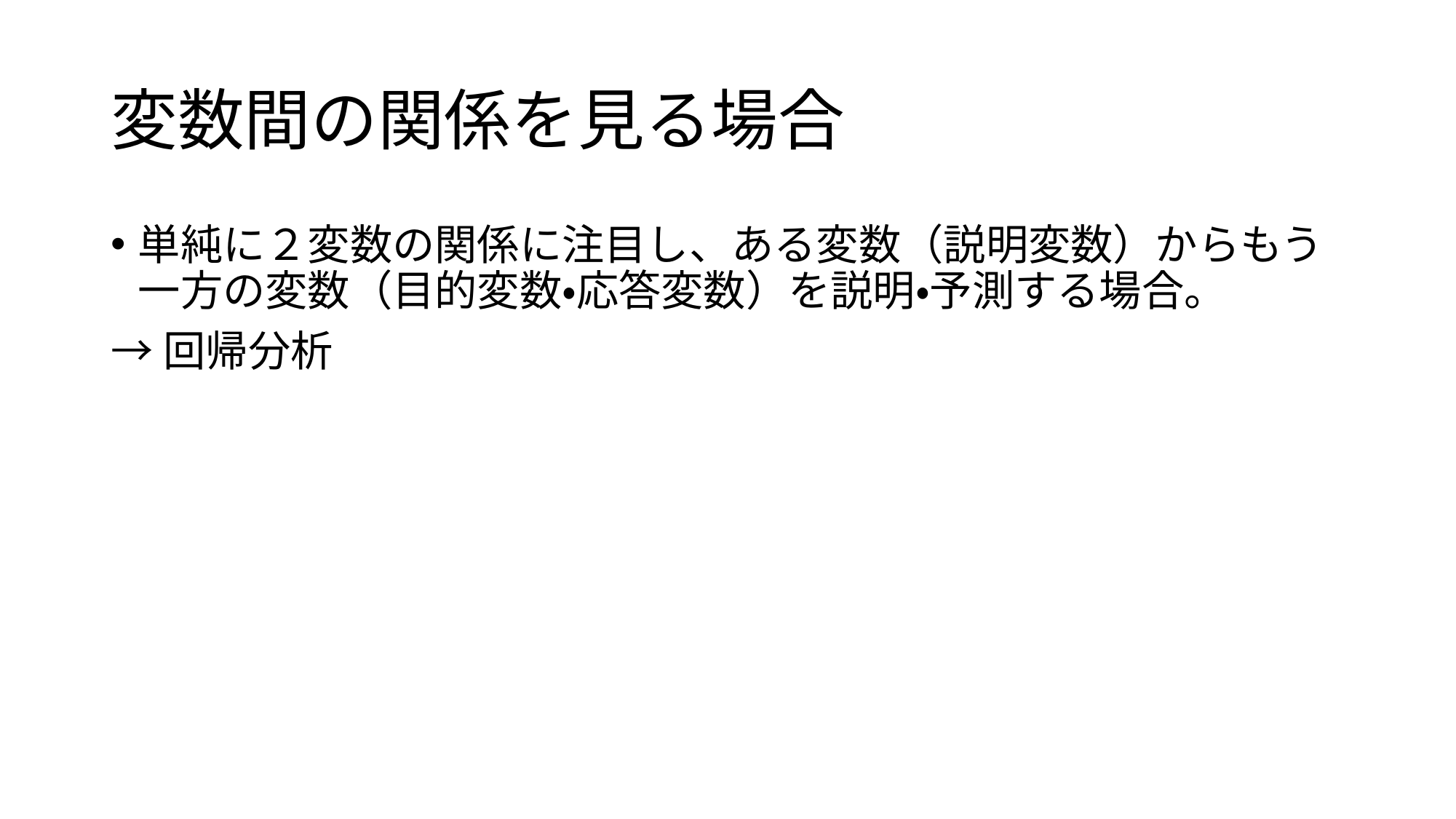

# 変数間の関係を見る場合
単純に２変数の関係に注目し、ある変数（説明変数）からもう一方の変数（目的変数・応答変数）を説明・予測する場合。
→回帰分析